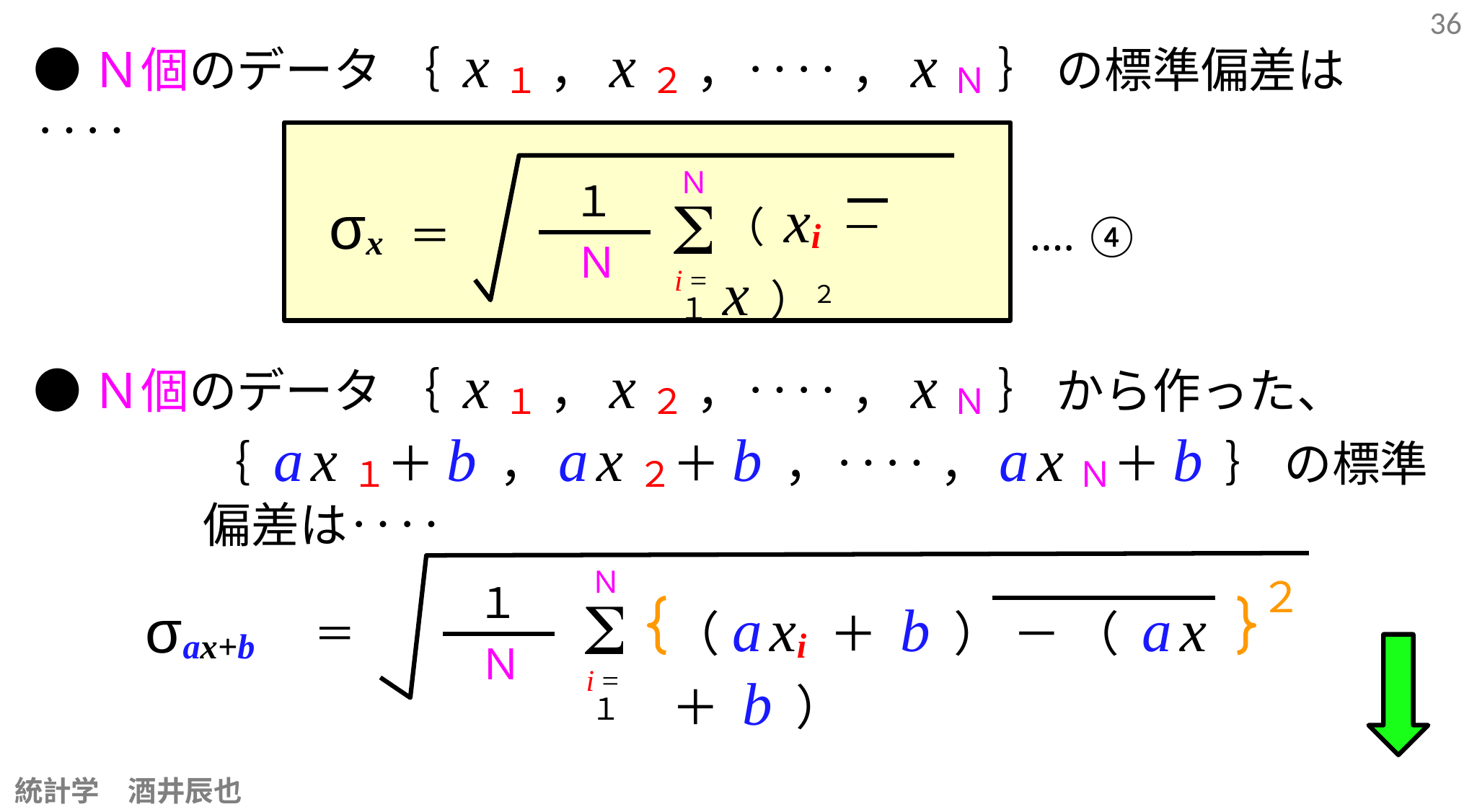

36
●Ｎ個のデータ ｛ x１ ，x２ ，‥‥ ，xＮ ｝ の標準偏差は‥‥

Ｎ
Σ
i =１
１
（ xi － x ）２
σx
‥‥ ④
＝
Ｎ
●Ｎ個のデータ ｛ x１ ，x２ ，‥‥ ，xＮ ｝ から作った、
｛ a x１＋b ，a x２＋b ，‥‥ ，a xＮ＋b ｝ の標準偏差は‥‥

Ｎ
Σ
i =１
２
１
（ a xi ＋ b ） － （ a x ＋ b ）
σax+b

＝
Ｎ

統計学　酒井辰也